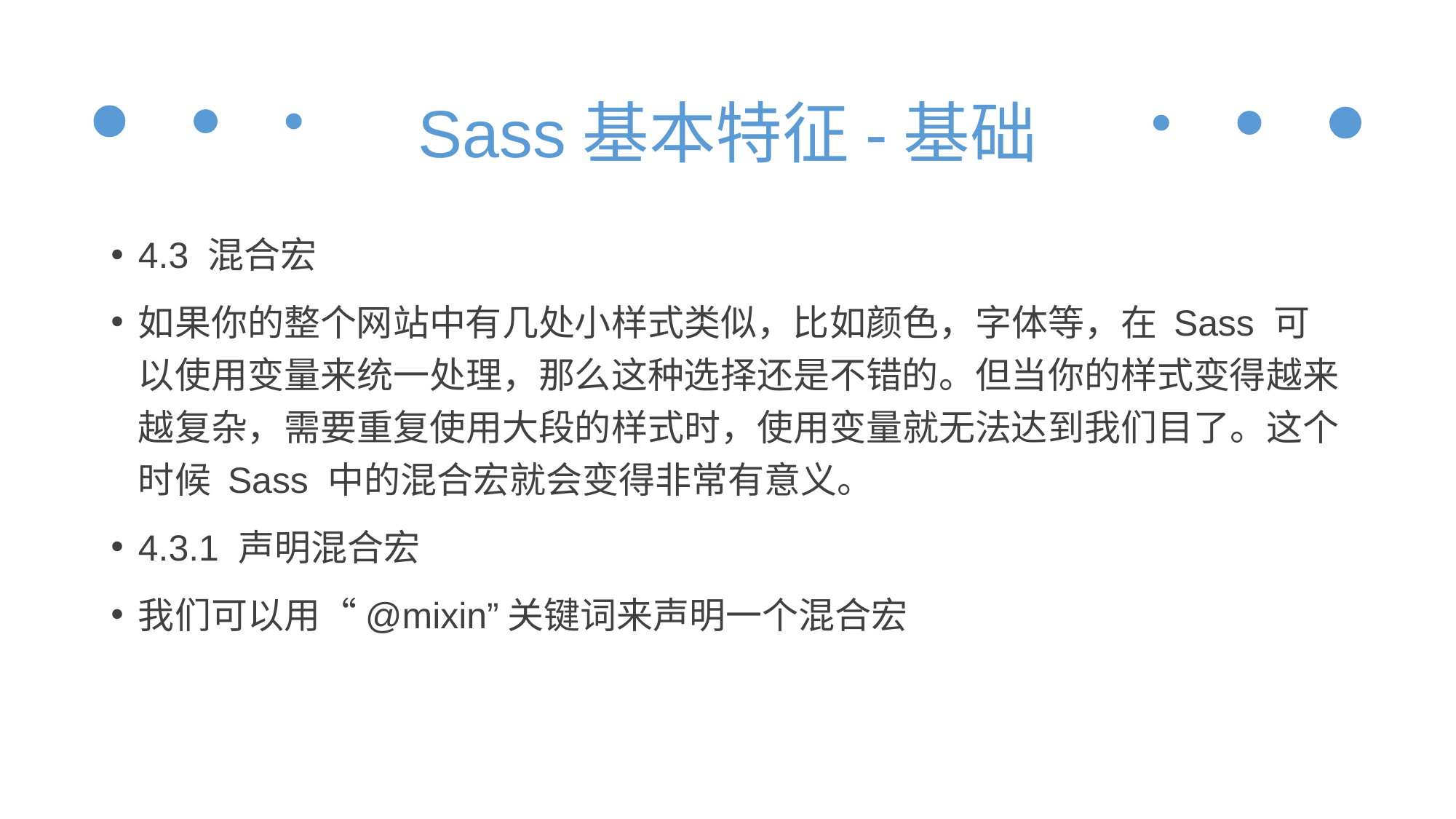

# Sass基本特征-基础
4.3 混合宏
如果你的整个网站中有几处小样式类似，比如颜色，字体等，在 Sass 可以使用变量来统一处理，那么这种选择还是不错的。但当你的样式变得越来越复杂，需要重复使用大段的样式时，使用变量就无法达到我们目了。这个时候 Sass 中的混合宏就会变得非常有意义。
4.3.1 声明混合宏
我们可以用“@mixin”关键词来声明一个混合宏